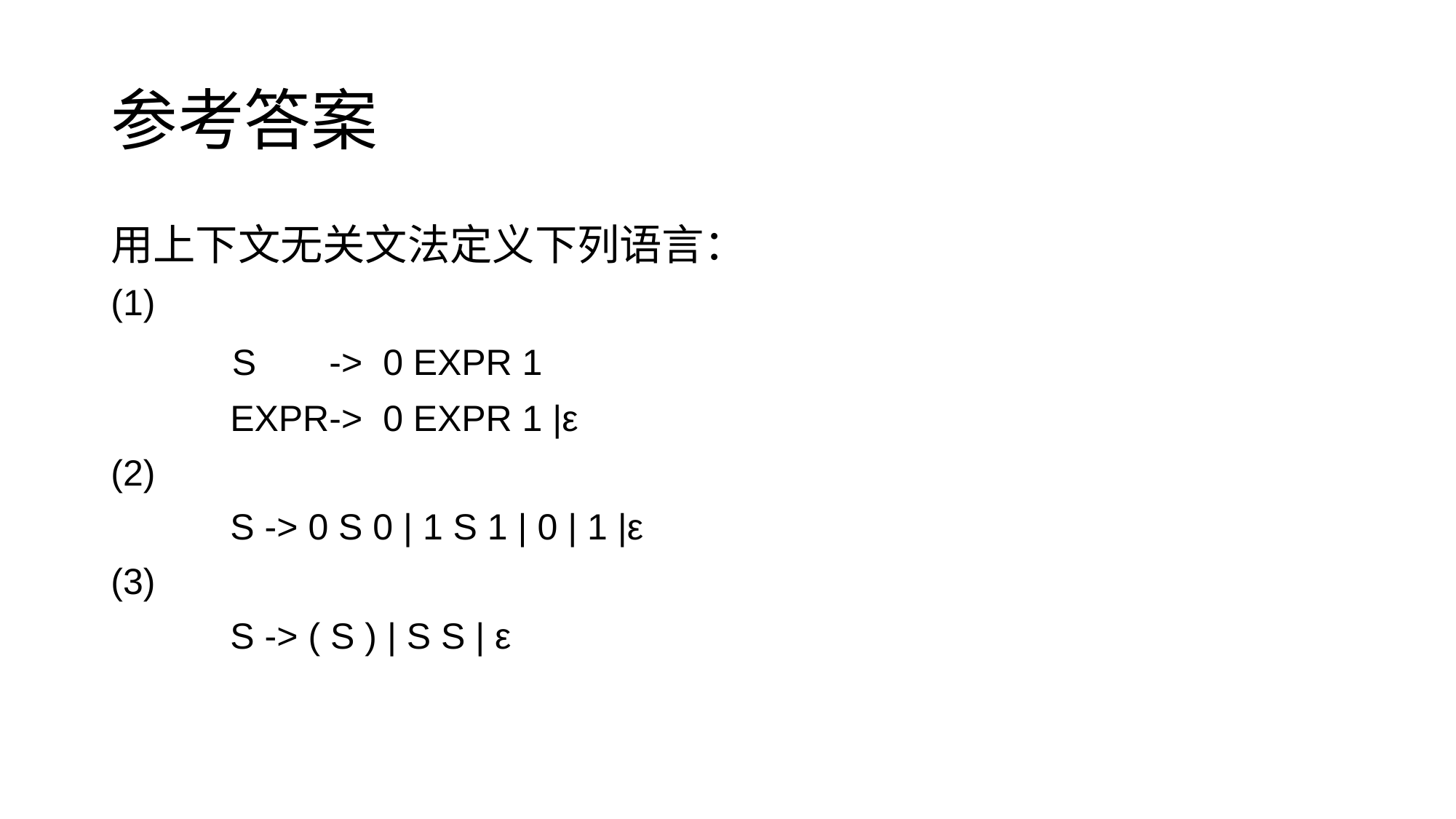

# 参考答案
用上下文无关文法定义下列语言：
(1)
	 S	->  0 EXPR 1
	 EXPR	->  0 EXPR 1 |ε
(2)
	 S -> 0 S 0 | 1 S 1 | 0 | 1 |ε
(3)
	 S -> ( S ) | S S | ε